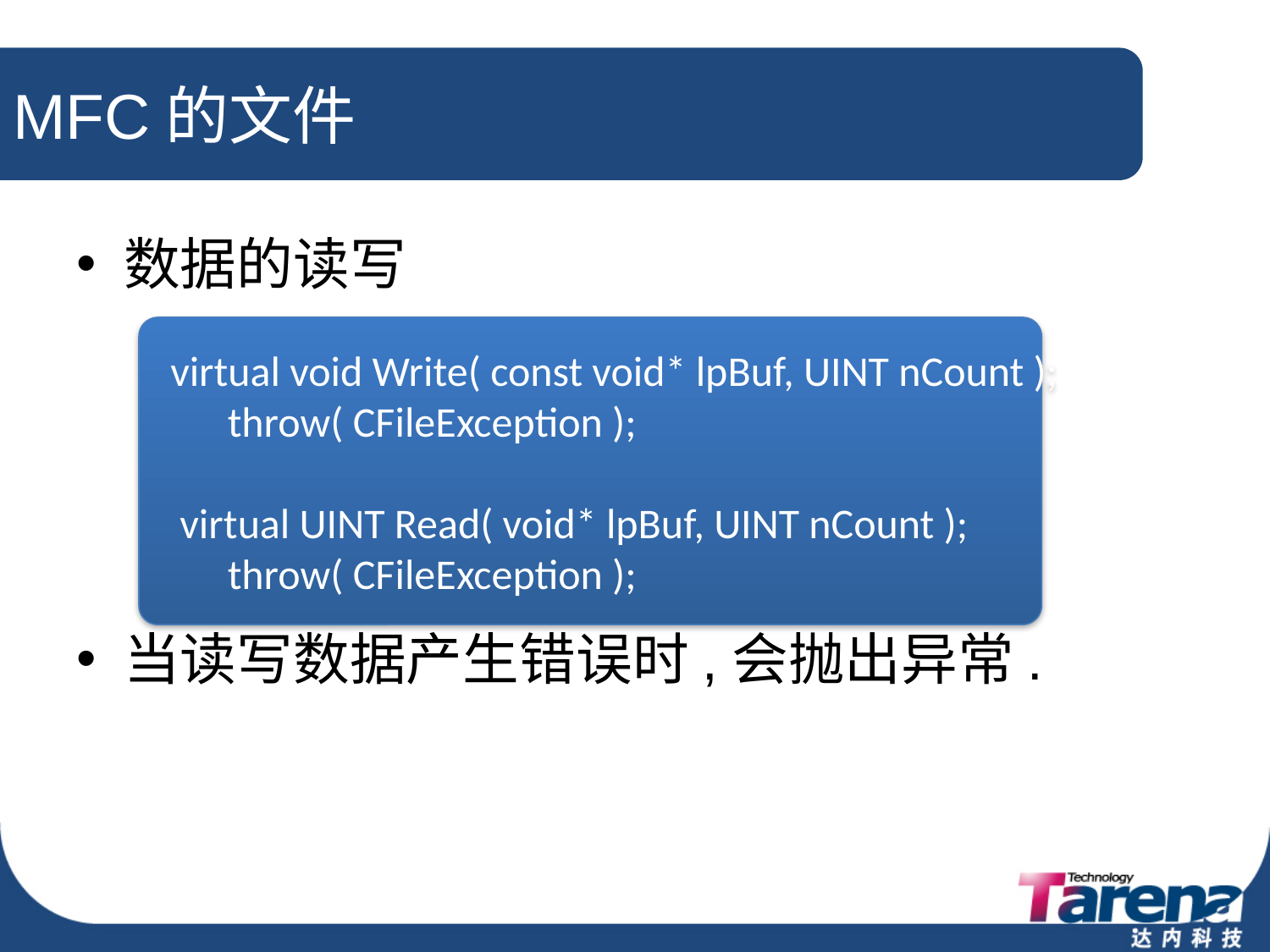

# MFC的文件
数据的读写

当读写数据产生错误时,会抛出异常.

     virtual void Write( const void* lpBuf, UINT nCount );
           throw( CFileException );

      virtual UINT Read( void* lpBuf, UINT nCount );
           throw( CFileException );